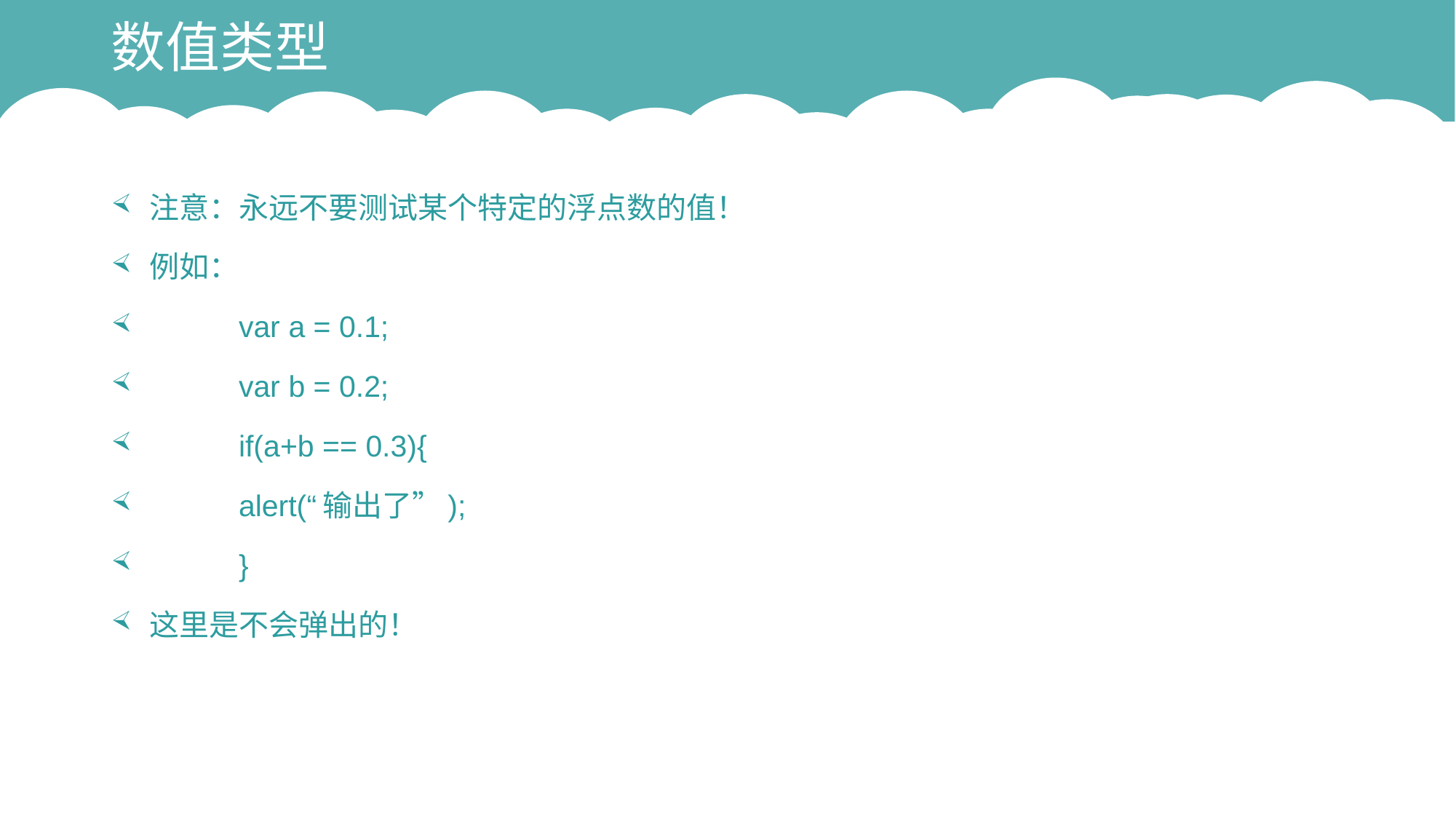

# 数值类型
注意：永远不要测试某个特定的浮点数的值！
例如：
	var a = 0.1;
	var b = 0.2;
	if(a+b == 0.3){
		alert(“输出了”);
	}
这里是不会弹出的！